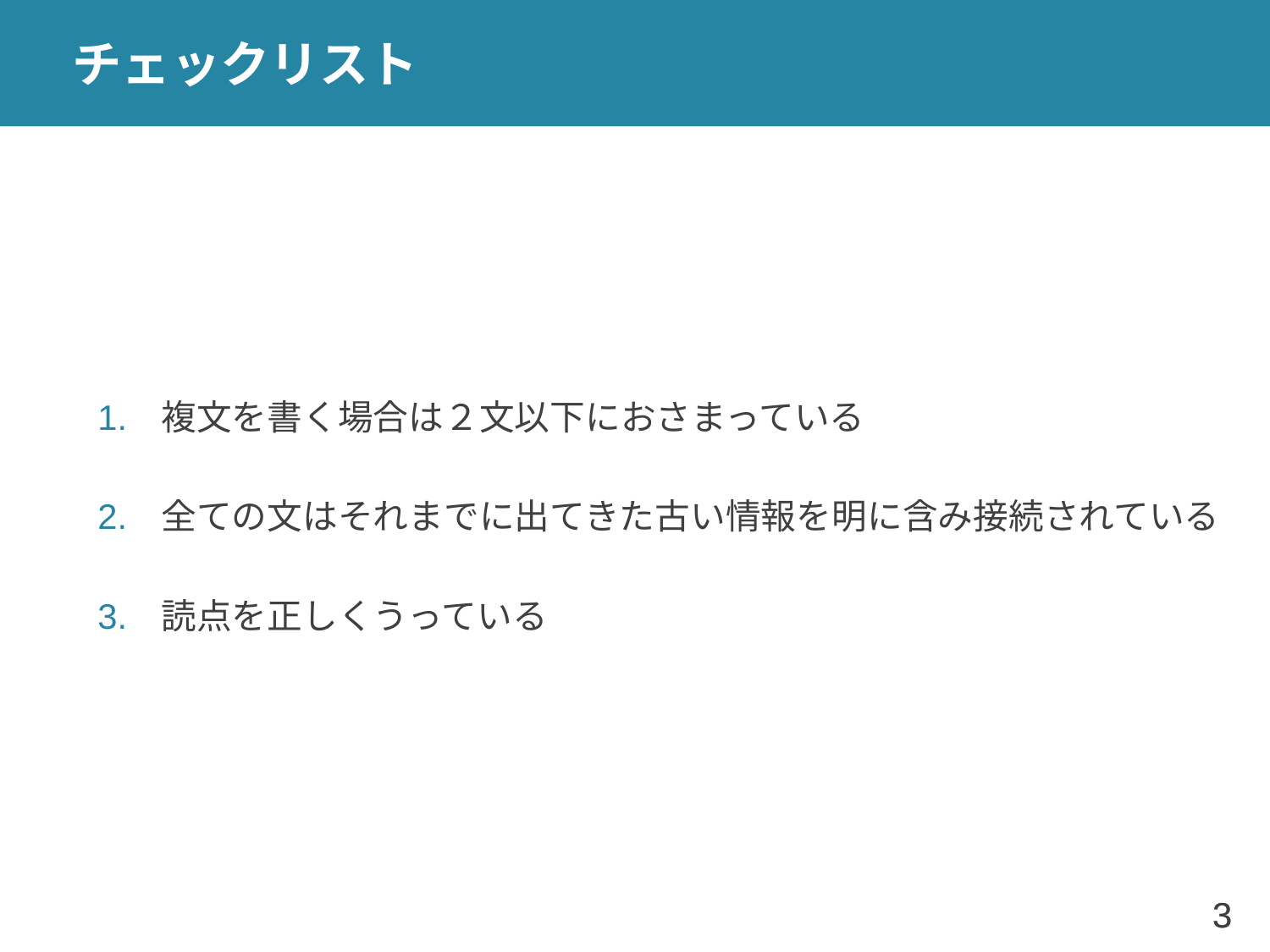

# チェックリスト
複文を書く場合は２文以下におさまっている
全ての文はそれまでに出てきた古い情報を明に含み接続されている
読点を正しくうっている